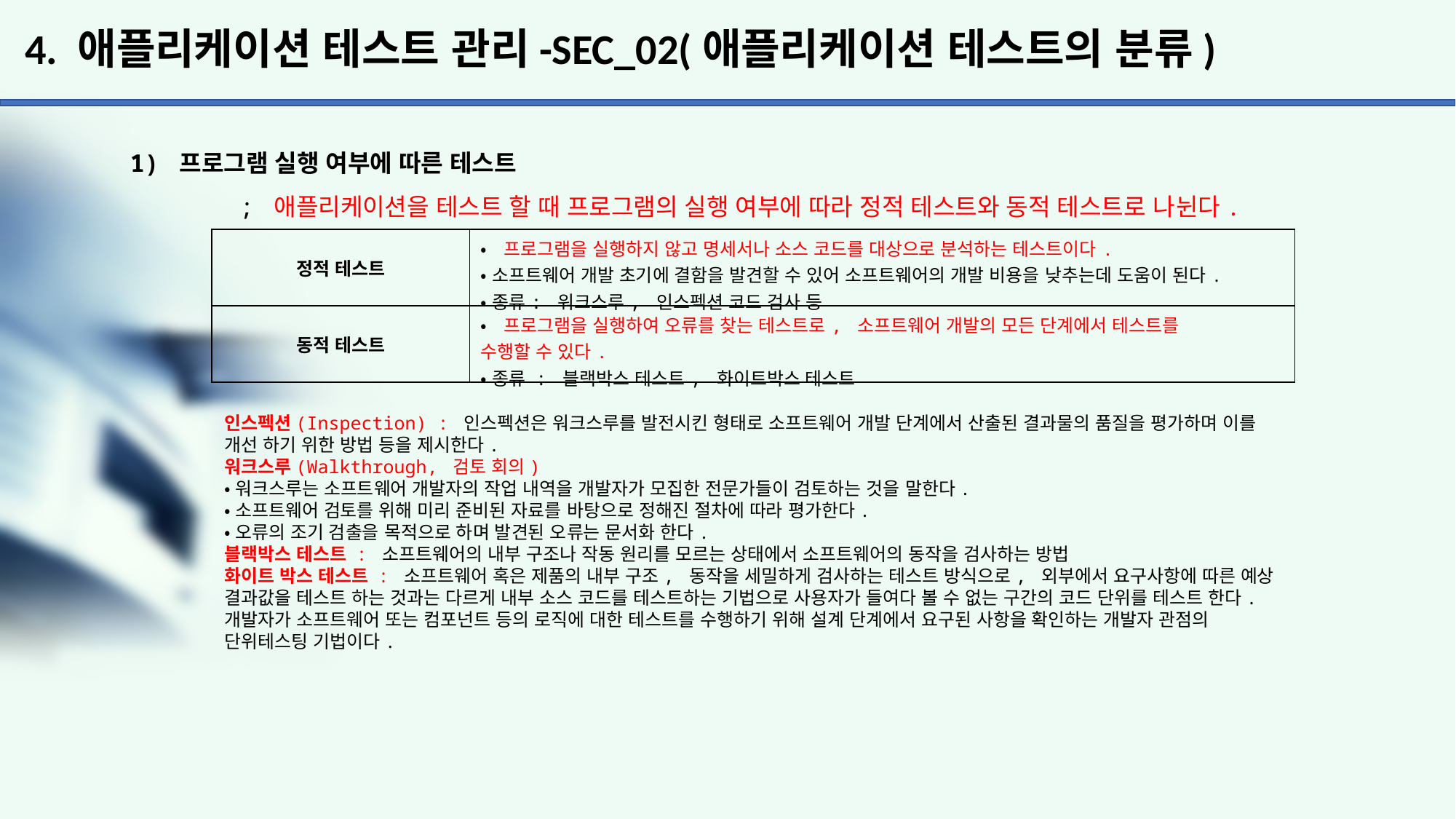

# 4. 애플리케이션 테스트 관리-SEC_02(애플리케이션 테스트의 분류)
1) 프로그램 실행 여부에 따른 테스트
	; 애플리케이션을 테스트 할 때 프로그램의 실행 여부에 따라 정적 테스트와 동적 테스트로 나뉜다.
| 정적 테스트 | •프로그램을 실행하지 않고 명세서나 소스 코드를 대상으로 분석하는 테스트이다. •소프트웨어 개발 초기에 결함을 발견할 수 있어 소프트웨어의 개발 비용을 낮추는데 도움이 된다. •종류: 워크스루, 인스펙션 코드 검사 등 |
| --- | --- |
| 동적 테스트 | •프로그램을 실행하여 오류를 찾는 테스트로, 소프트웨어 개발의 모든 단계에서 테스트를 수행할 수 있다. •종류 : 블랙박스 테스트, 화이트박스 테스트 |
인스펙션(Inspection) : 인스펙션은 워크스루를 발전시킨 형태로 소프트웨어 개발 단계에서 산출된 결과물의 품질을 평가하며 이를 개선 하기 위한 방법 등을 제시한다.
워크스루(Walkthrough, 검토 회의)
•워크스루는 소프트웨어 개발자의 작업 내역을 개발자가 모집한 전문가들이 검토하는 것을 말한다.
•소프트웨어 검토를 위해 미리 준비된 자료를 바탕으로 정해진 절차에 따라 평가한다.
•오류의 조기 검출을 목적으로 하며 발견된 오류는 문서화 한다.
블랙박스 테스트 : 소프트웨어의 내부 구조나 작동 원리를 모르는 상태에서 소프트웨어의 동작을 검사하는 방법
화이트 박스 테스트 : 소프트웨어 혹은 제품의 내부 구조, 동작을 세밀하게 검사하는 테스트 방식으로, 외부에서 요구사항에 따른 예상 결과값을 테스트 하는 것과는 다르게 내부 소스 코드를 테스트하는 기법으로 사용자가 들여다 볼 수 없는 구간의 코드 단위를 테스트 한다. 개발자가 소프트웨어 또는 컴포넌트 등의 로직에 대한 테스트를 수행하기 위해 설계 단계에서 요구된 사항을 확인하는 개발자 관점의 단위테스팅 기법이다.